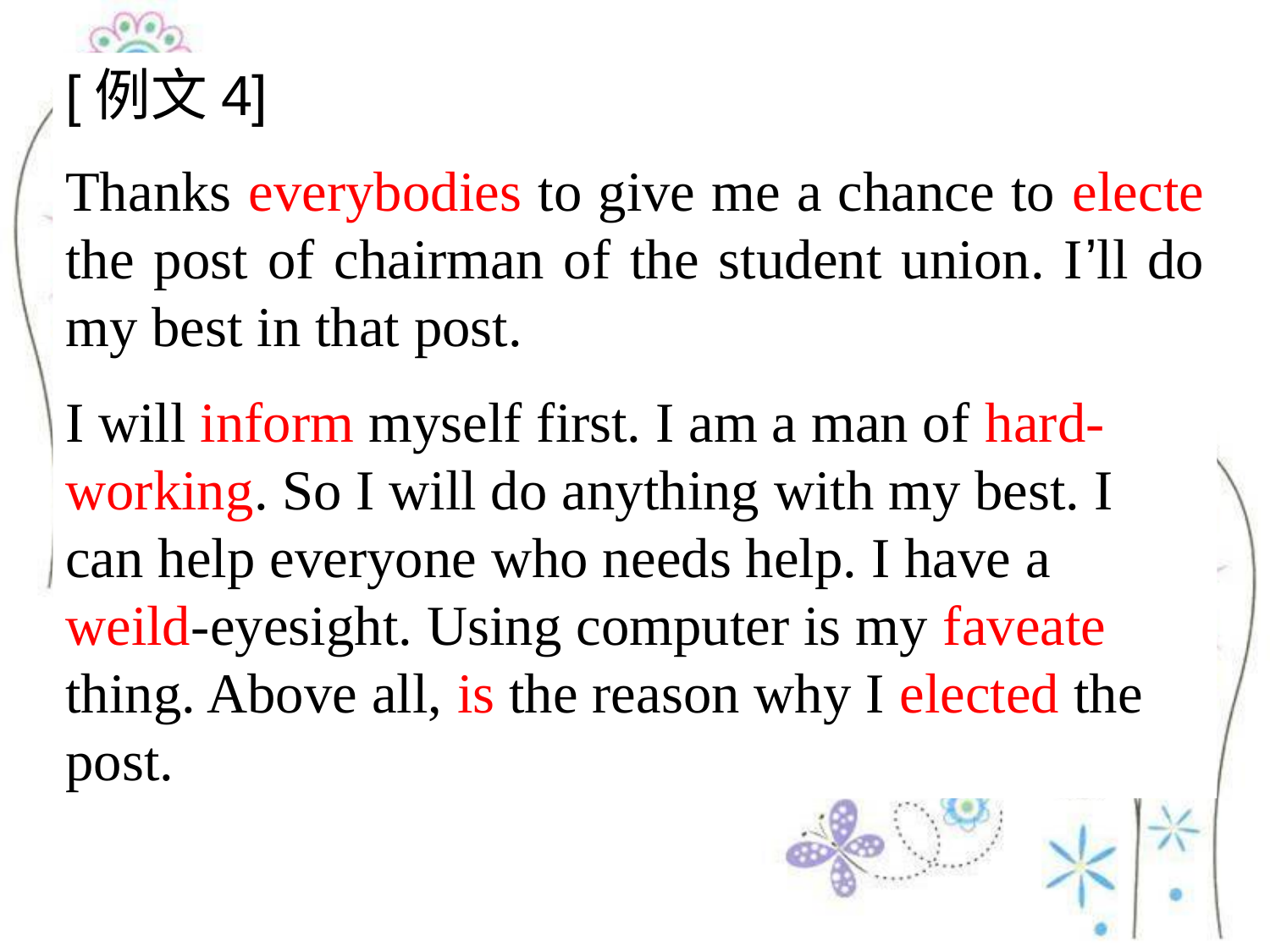

[例文4]
Thanks everybodies to give me a chance to electe the post of chairman of the student union. I’ll do my best in that post.
I will inform myself first. I am a man of hard-working. So I will do anything with my best. I can help everyone who needs help. I have a weild-eyesight. Using computer is my faveate thing. Above all, is the reason why I elected the post.